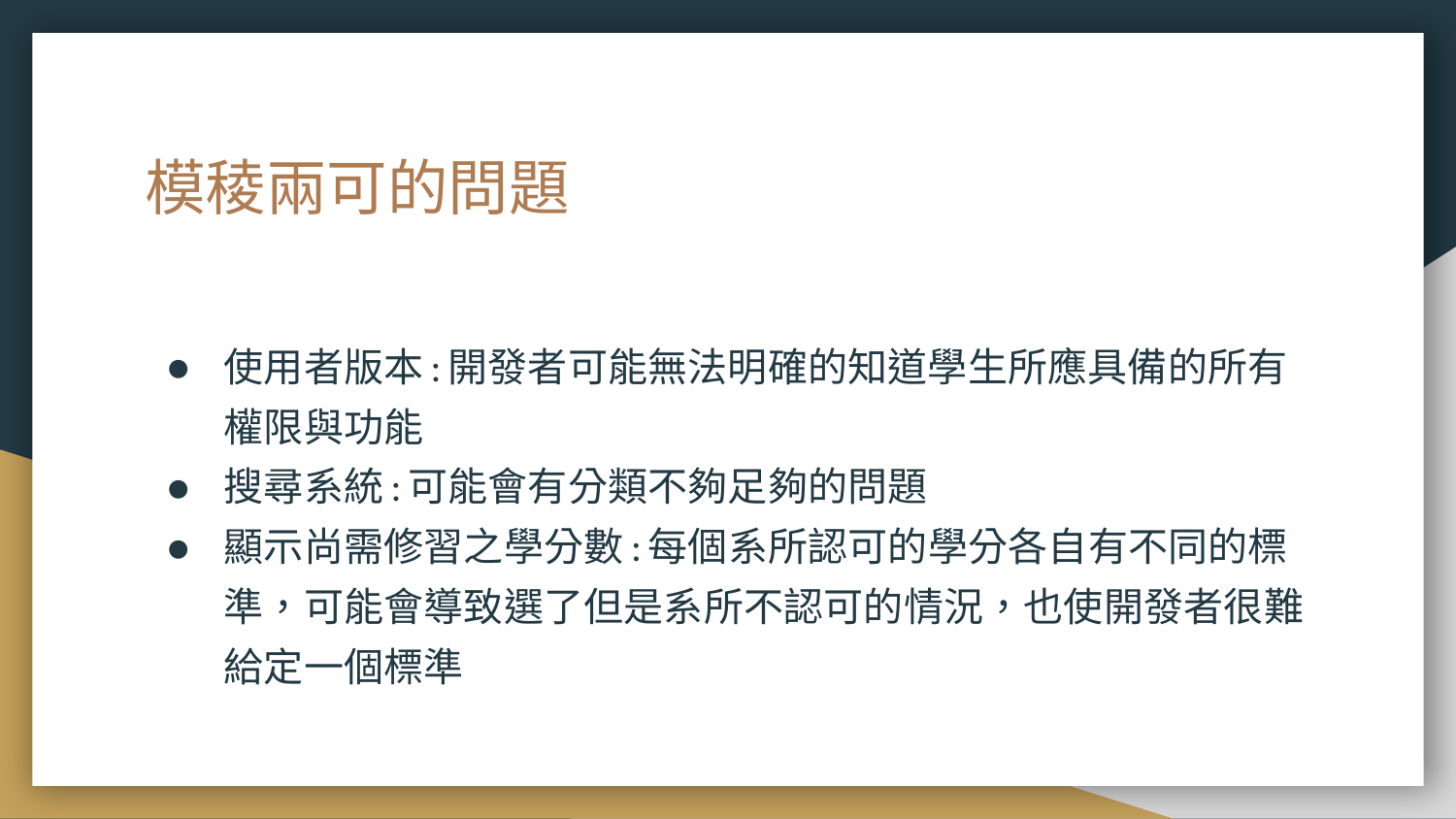

# 模稜兩可的問題
使用者版本:開發者可能無法明確的知道學生所應具備的所有權限與功能
搜尋系統:可能會有分類不夠足夠的問題
顯示尚需修習之學分數:每個系所認可的學分各自有不同的標準，可能會導致選了但是系所不認可的情況，也使開發者很難給定一個標準